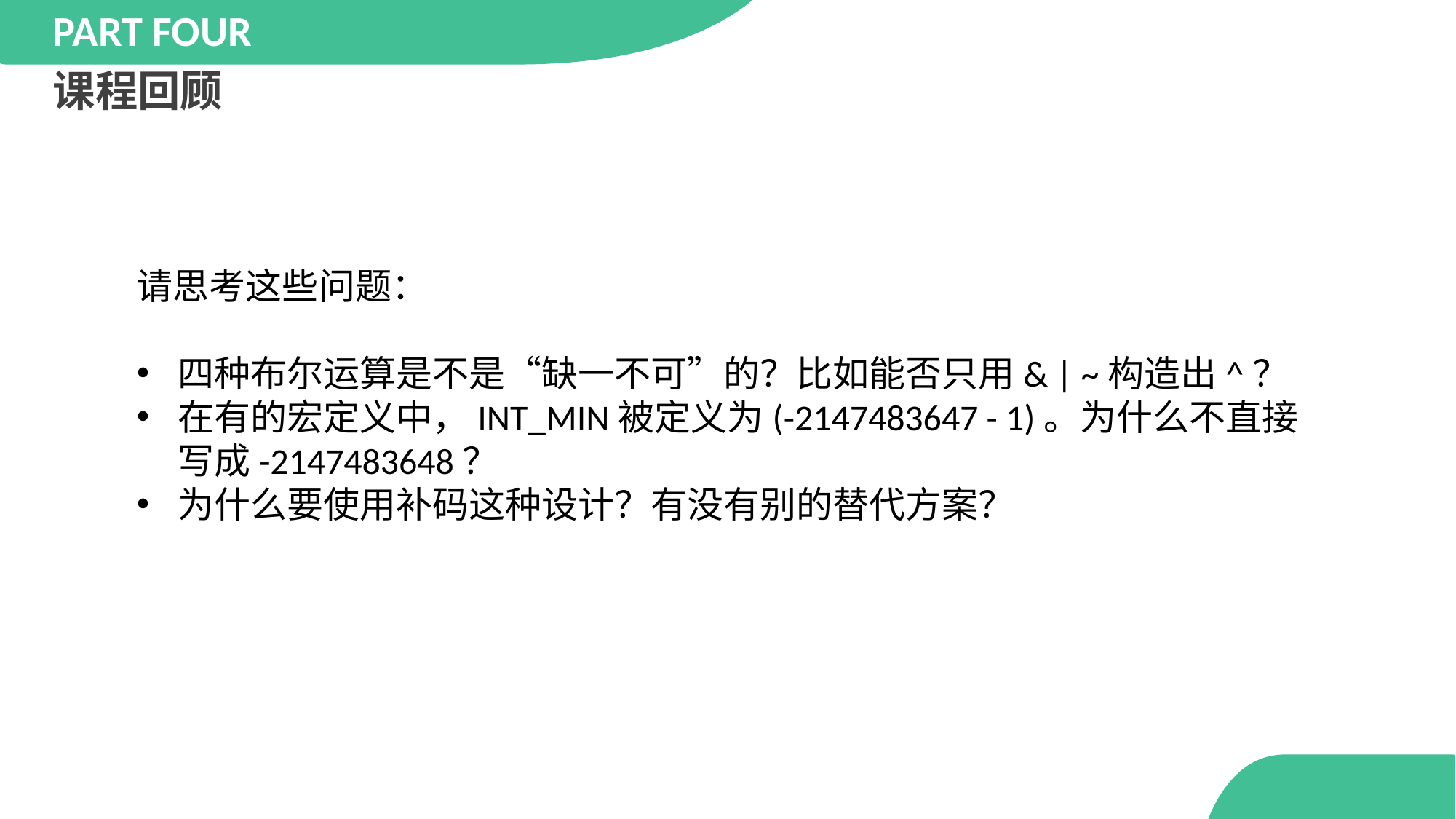

PART FOUR
课程回顾
请思考这些问题：

四种布尔运算是不是“缺一不可”的？比如能否只用& | ~构造出^？
在有的宏定义中，INT_MIN被定义为(-2147483647 - 1)。为什么不直接写成-2147483648？
为什么要使用补码这种设计？有没有别的替代方案？